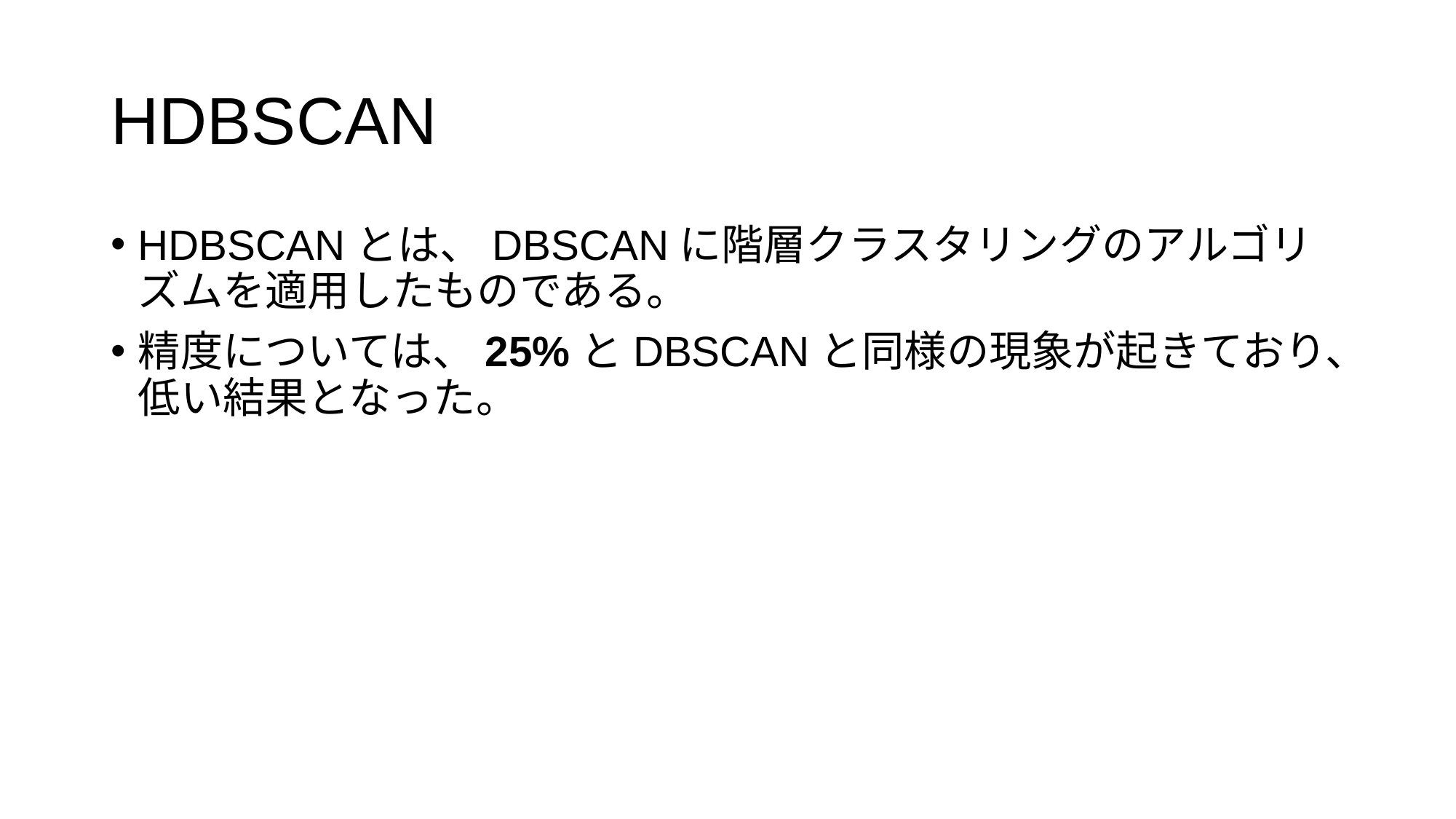

# HDBSCAN
HDBSCANとは、DBSCANに階層クラスタリングのアルゴリズムを適用したものである。
精度については、25%とDBSCANと同様の現象が起きており、低い結果となった。